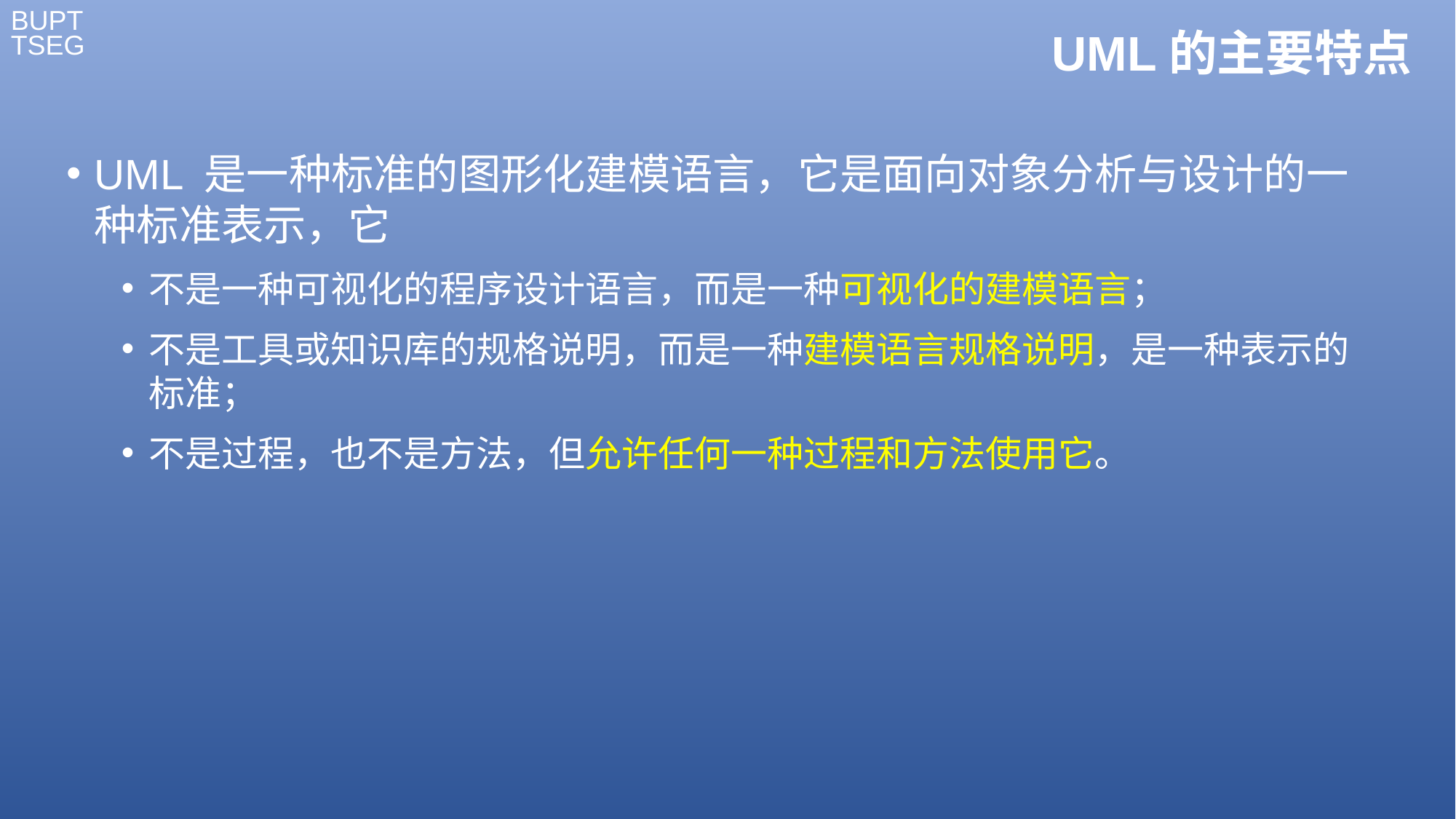

# UML的主要特点
UML 是一种标准的图形化建模语言，它是面向对象分析与设计的一种标准表示，它
不是一种可视化的程序设计语言，而是一种可视化的建模语言；
不是工具或知识库的规格说明，而是一种建模语言规格说明，是一种表示的标准；
不是过程，也不是方法，但允许任何一种过程和方法使用它。